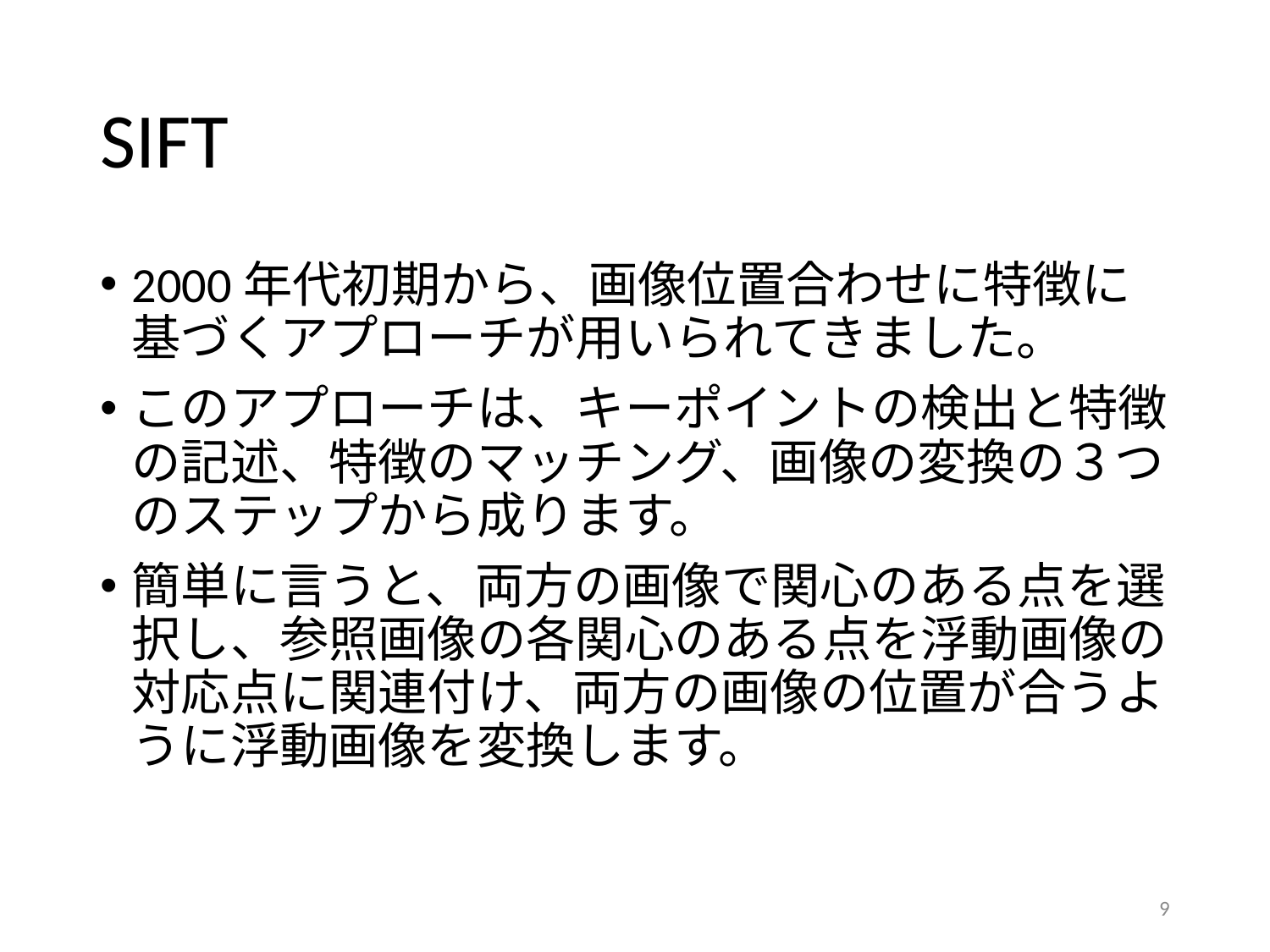

# SIFT
2000年代初期から、画像位置合わせに特徴に基づくアプローチが用いられてきました。
このアプローチは、キーポイントの検出と特徴の記述、特徴のマッチング、画像の変換の３つのステップから成ります。
簡単に言うと、両方の画像で関心のある点を選択し、参照画像の各関心のある点を浮動画像の対応点に関連付け、両方の画像の位置が合うように浮動画像を変換します。
9